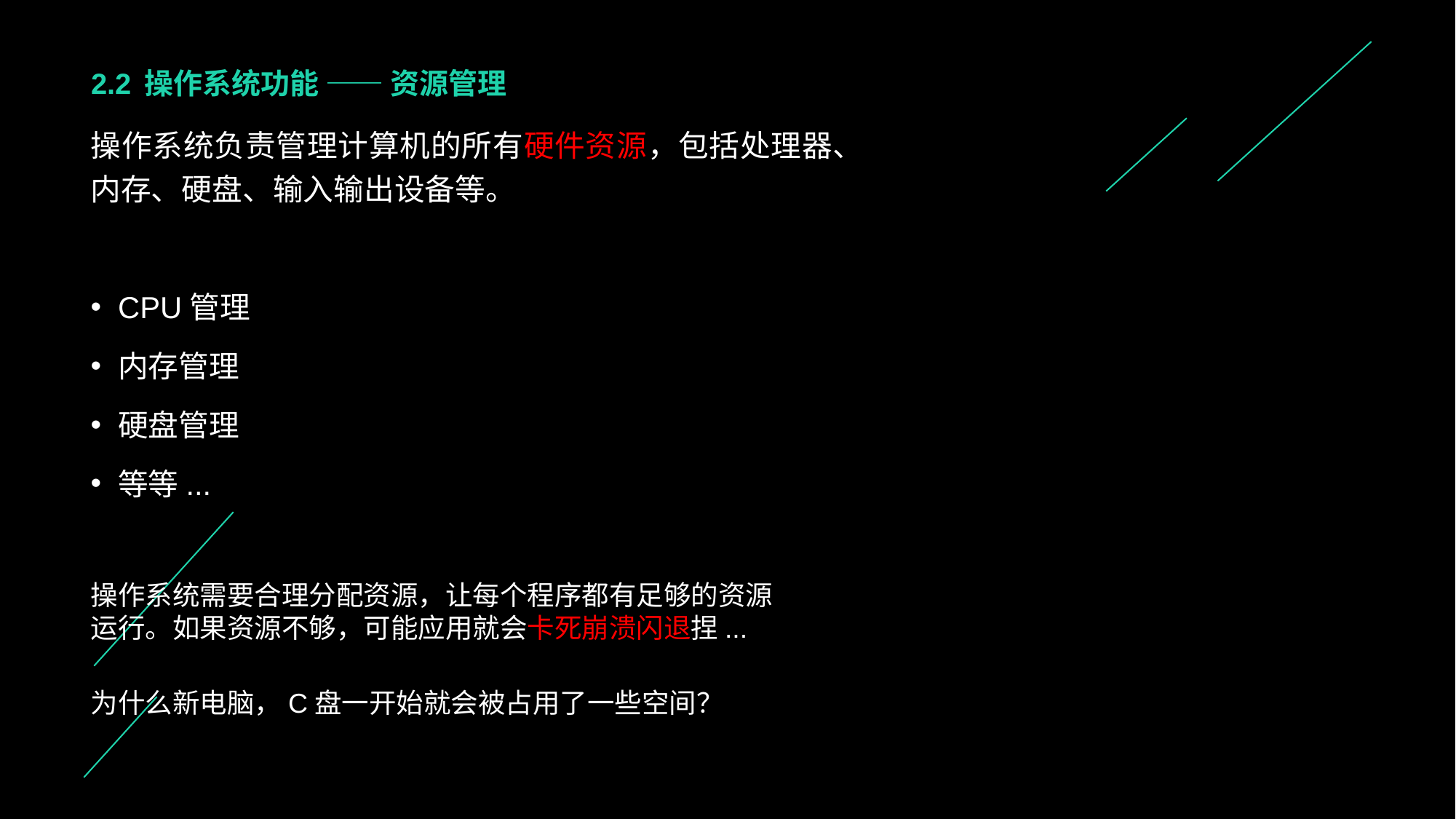

# 2.2 操作系统功能 —— 资源管理
操作系统负责管理计算机的所有硬件资源，包括处理器、内存、硬盘、输入输出设备等。

CPU管理
内存管理
硬盘管理
等等...

操作系统需要合理分配资源，让每个程序都有足够的资源运行。如果资源不够，可能应用就会卡死崩溃闪退捏...
为什么新电脑，C盘一开始就会被占用了一些空间？